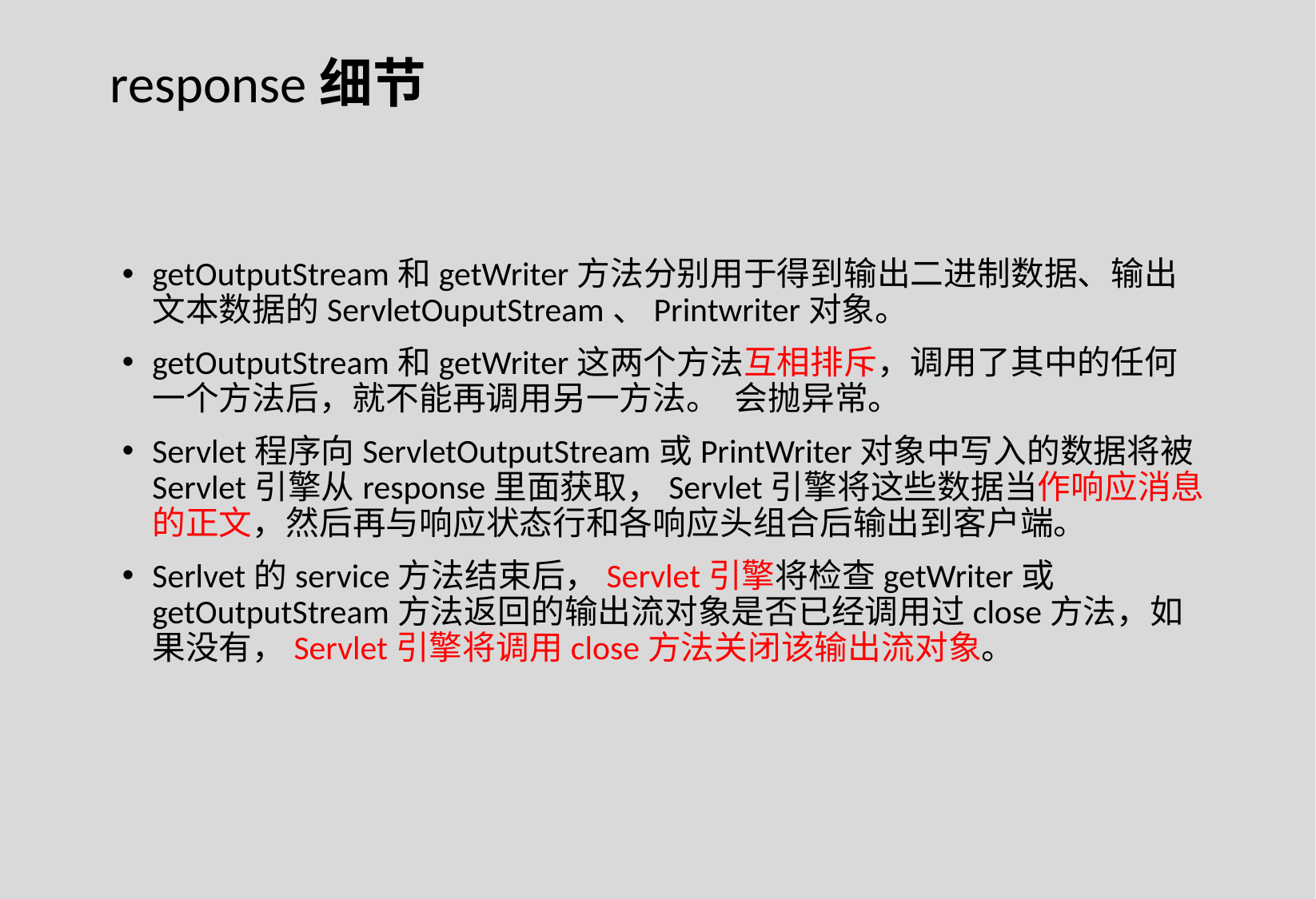

response细节
getOutputStream和getWriter方法分别用于得到输出二进制数据、输出文本数据的ServletOuputStream、Printwriter对象。
getOutputStream和getWriter这两个方法互相排斥，调用了其中的任何一个方法后，就不能再调用另一方法。  会抛异常。
Servlet程序向ServletOutputStream或PrintWriter对象中写入的数据将被Servlet引擎从response里面获取，Servlet引擎将这些数据当作响应消息的正文，然后再与响应状态行和各响应头组合后输出到客户端。
Serlvet的service方法结束后，Servlet引擎将检查getWriter或getOutputStream方法返回的输出流对象是否已经调用过close方法，如果没有，Servlet引擎将调用close方法关闭该输出流对象。